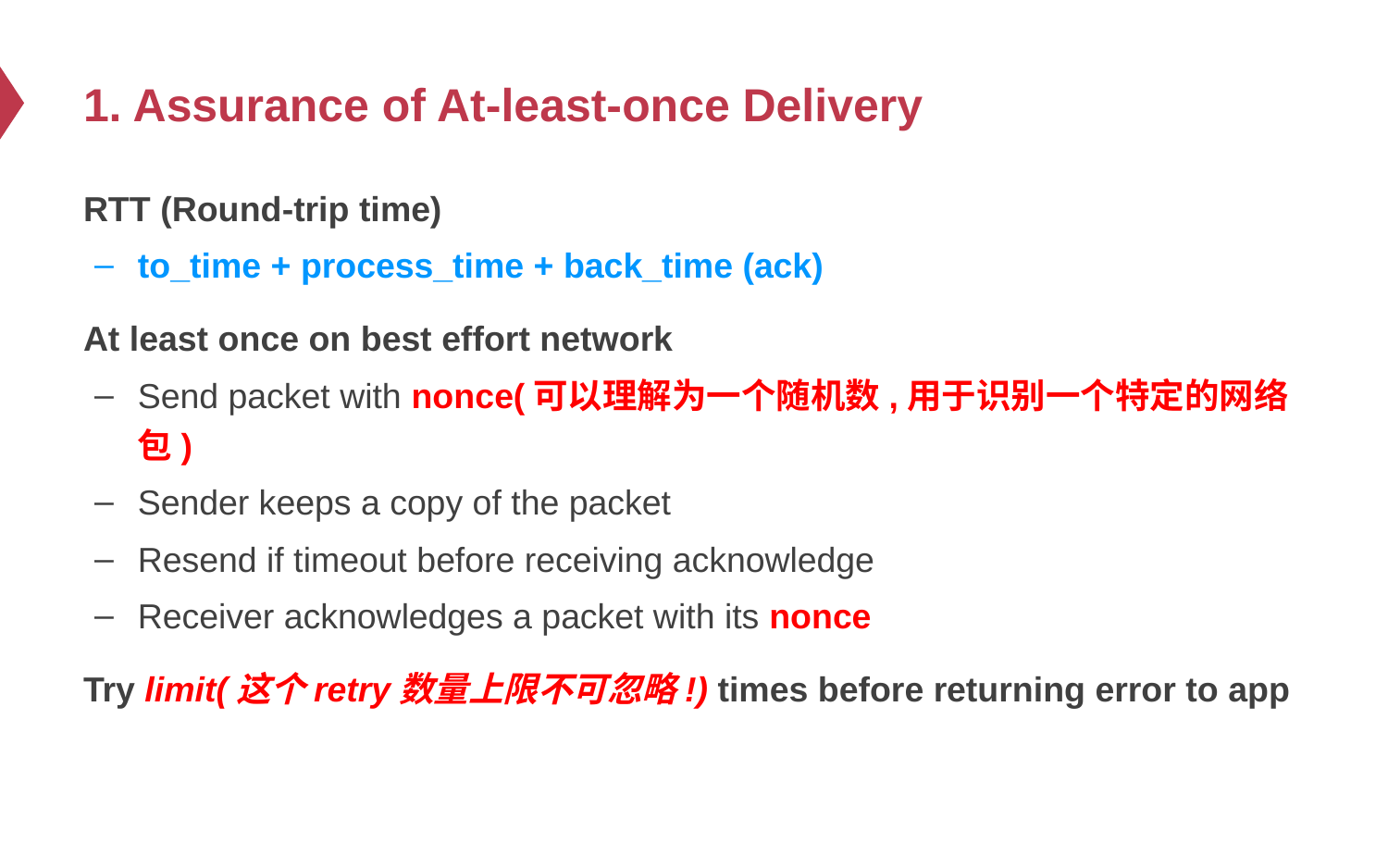

# 1. Assurance of At-least-once Delivery
RTT (Round-trip time)
to_time + process_time + back_time (ack)
At least once on best effort network
Send packet with nonce(可以理解为一个随机数,用于识别一个特定的网络包)
Sender keeps a copy of the packet
Resend if timeout before receiving acknowledge
Receiver acknowledges a packet with its nonce
Try limit(这个retry数量上限不可忽略!) times before returning error to app

42